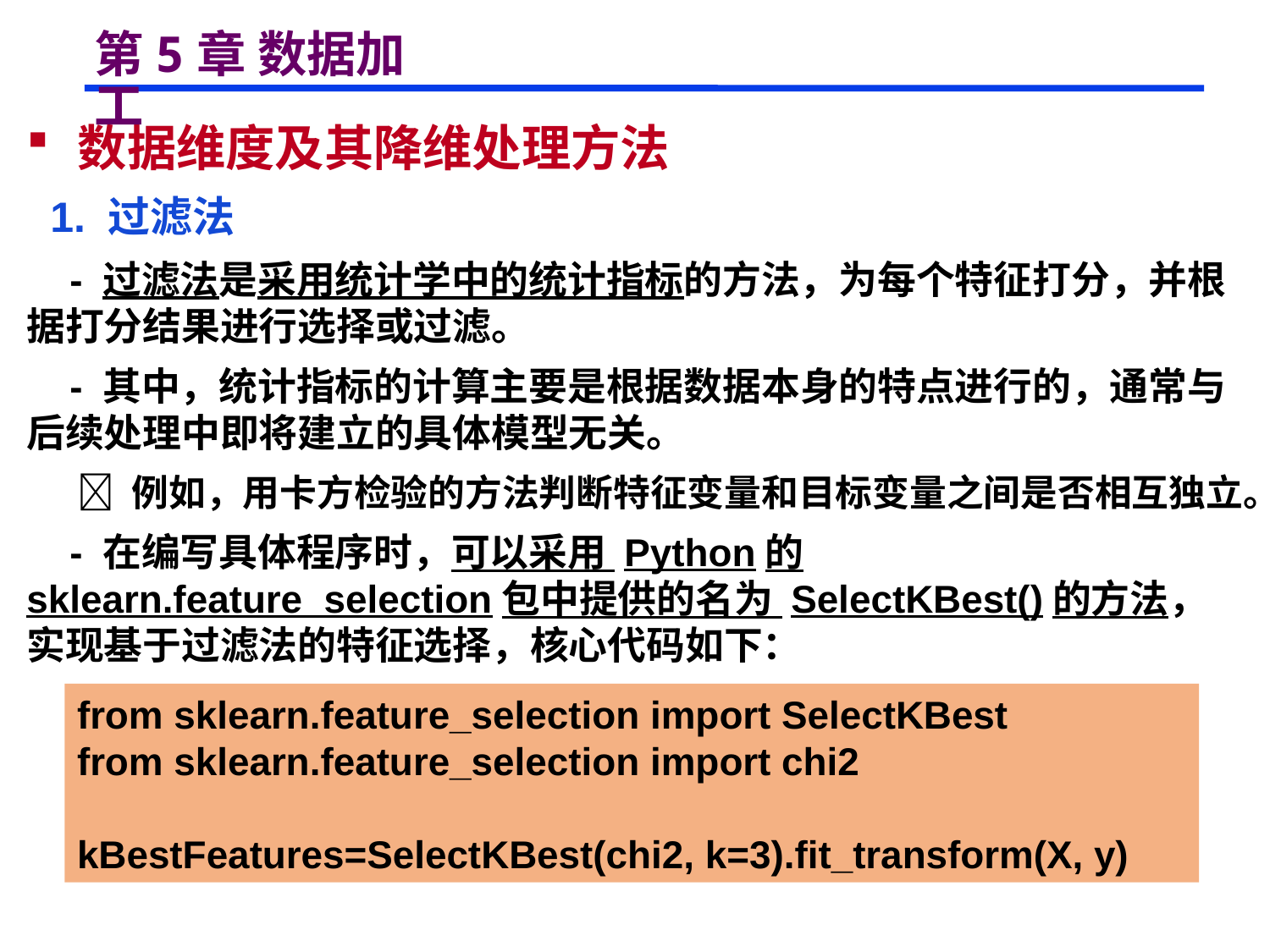

# 第5章 数据加工
 数据维度及其降维处理方法
  1. 过滤法
    - 过滤法是采用统计学中的统计指标的方法，为每个特征打分，并根据打分结果进行选择或过滤。
    - 其中，统计指标的计算主要是根据数据本身的特点进行的，通常与后续处理中即将建立的具体模型无关。
      • 例如，用卡方检验的方法判断特征变量和目标变量之间是否相互独立。
    - 在编写具体程序时，可以采用 Python的sklearn.feature_selection包中提供的名为 SelectKBest()的方法，实现基于过滤法的特征选择，核心代码如下：
from sklearn.feature_selection import SelectKBest
from sklearn.feature_selection import chi2

kBestFeatures=SelectKBest(chi2, k=3).fit_transform(X, y)